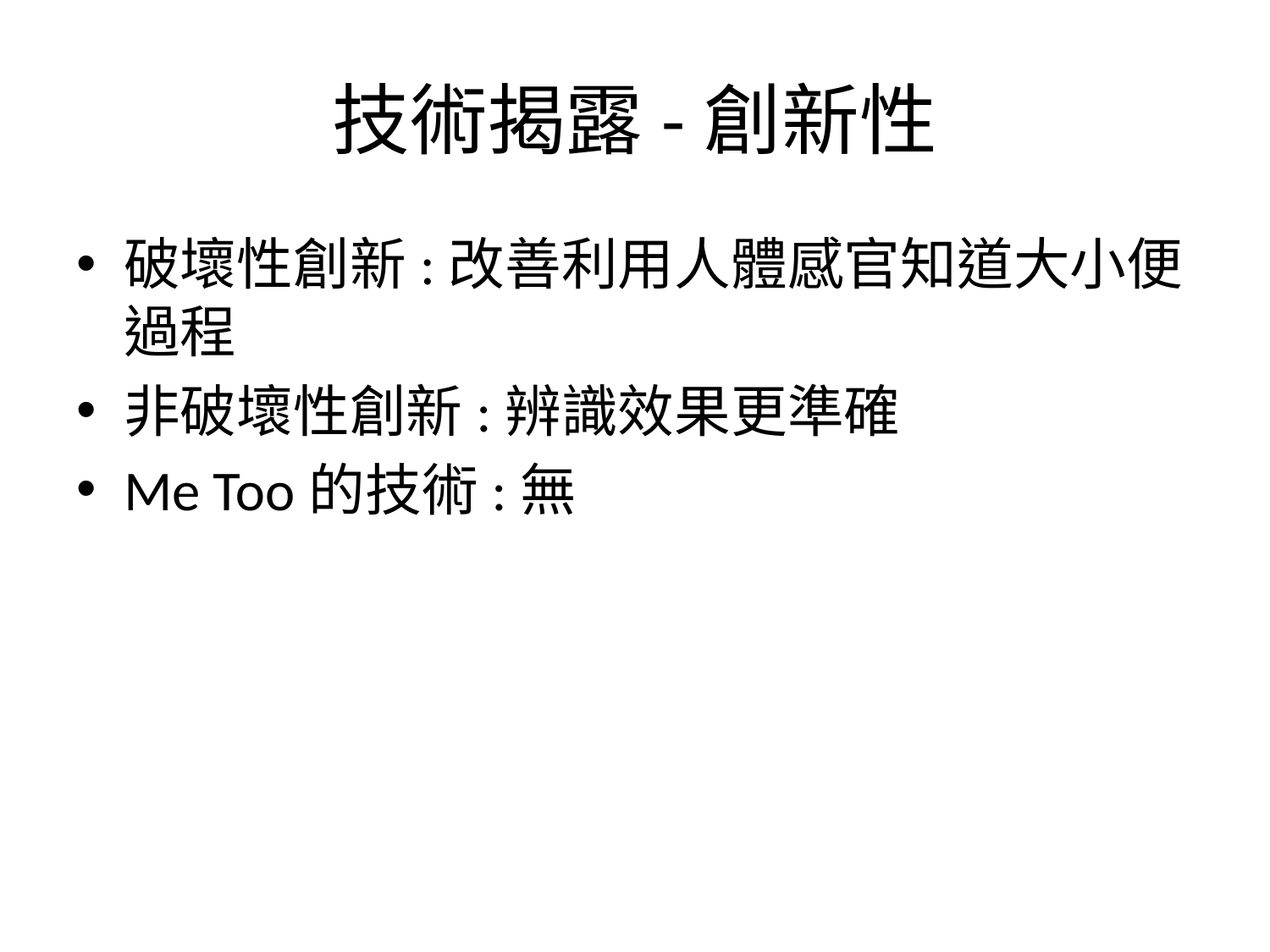

# 技術揭露-創新性
破壞性創新:改善利用人體感官知道大小便過程
非破壞性創新:辨識效果更準確
Me Too的技術:無